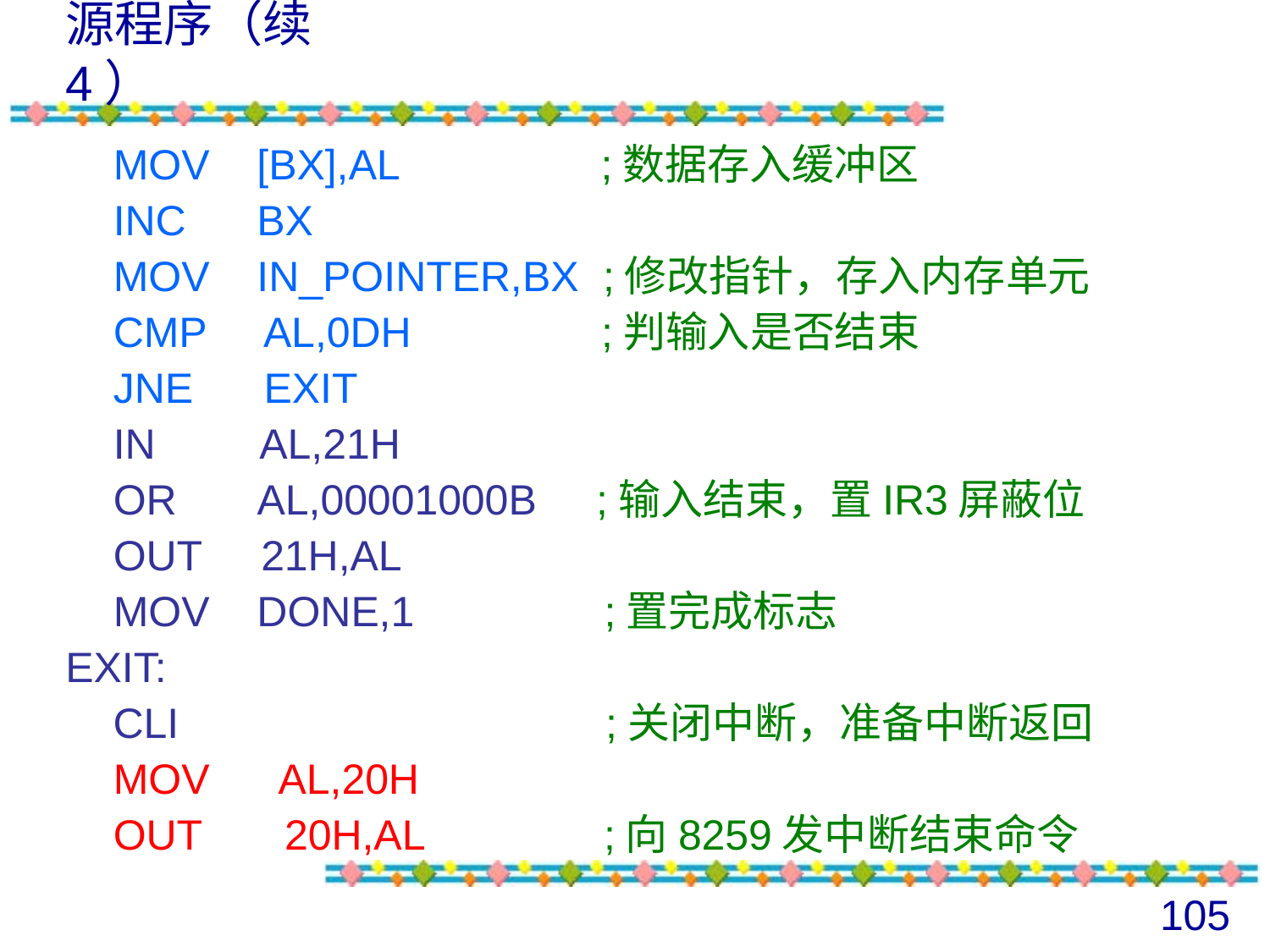

源程序（续4）
	MOV    [BX],AL                 ;数据存入缓冲区
	INC      BX
	MOV    IN_POINTER,BX  ;修改指针，存入内存单元
	CMP     AL,0DH                ;判输入是否结束
	JNE      EXIT
	IN         AL,21H
	OR       AL,00001000B     ;输入结束，置IR3屏蔽位
	OUT     21H,AL
	MOV    DONE,1                ;置完成标志
EXIT:
    CLI                                    ;关闭中断，准备中断返回
	MOV      AL,20H
	OUT       20H,AL               ;向8259发中断结束命令